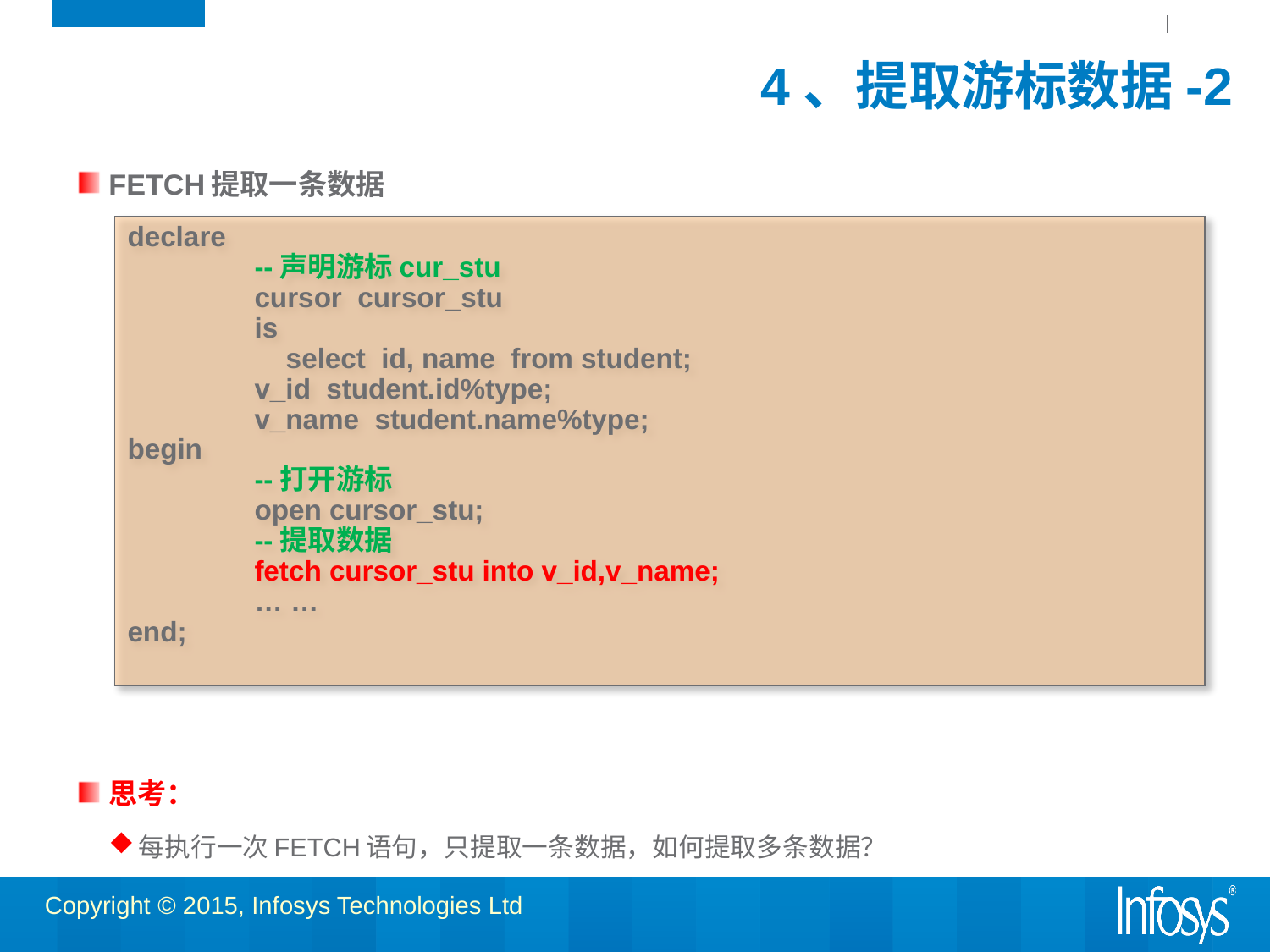

# 4、提取游标数据-2
FETCH提取一条数据

思考：
每执行一次FETCH语句，只提取一条数据，如何提取多条数据？
declare
	--声明游标cur_stu
	cursor  cursor_stu
	is
    select  id, name  from student;
v_id  student.id%type;
v_name  student.name%type;
begin
	--打开游标
	open cursor_stu;
	--提取数据
	fetch cursor_stu into v_id,v_name;
	… …
end;